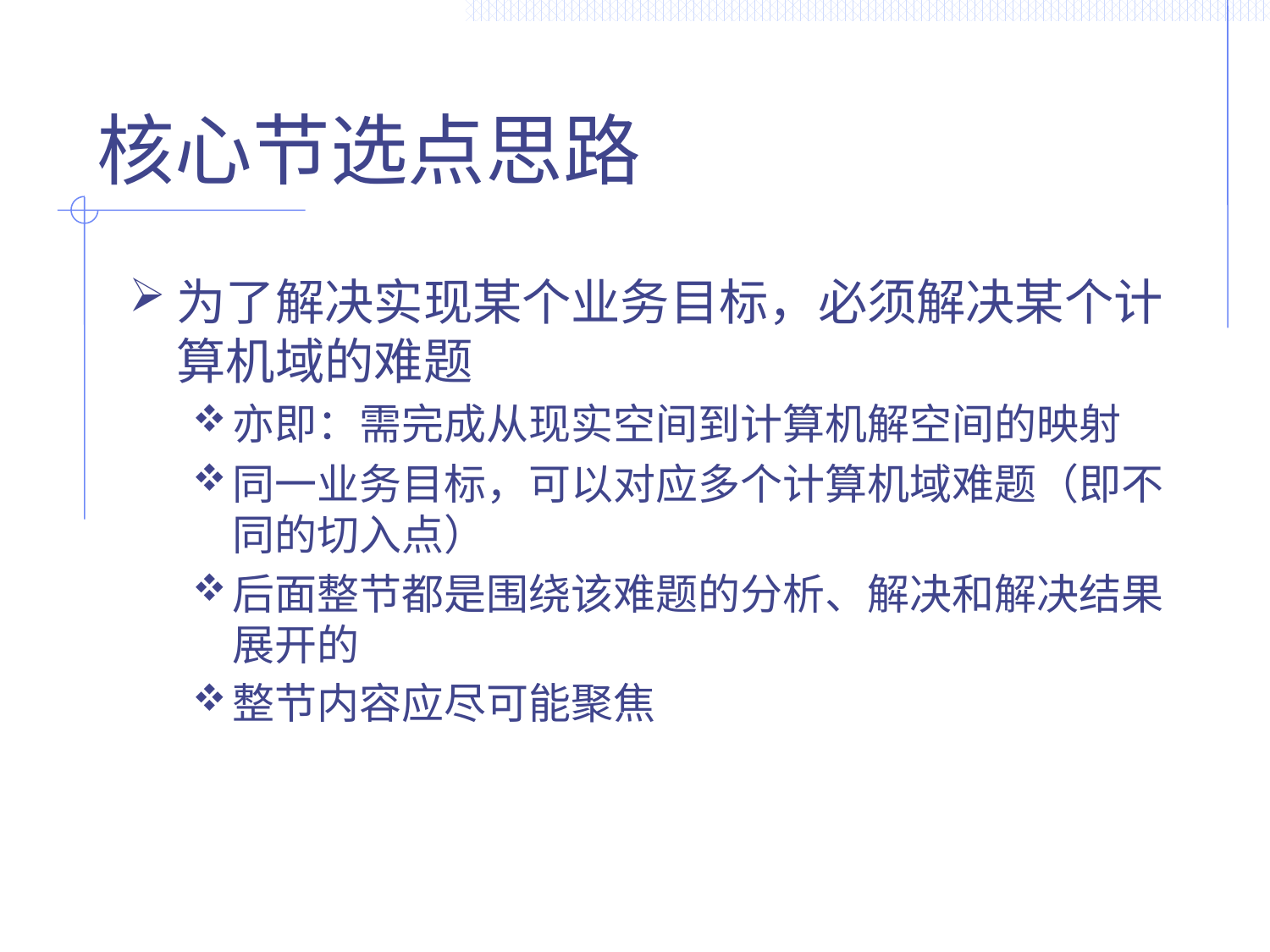

# 核心节选点思路
为了解决实现某个业务目标，必须解决某个计算机域的难题
亦即：需完成从现实空间到计算机解空间的映射
同一业务目标，可以对应多个计算机域难题（即不同的切入点）
后面整节都是围绕该难题的分析、解决和解决结果展开的
整节内容应尽可能聚焦